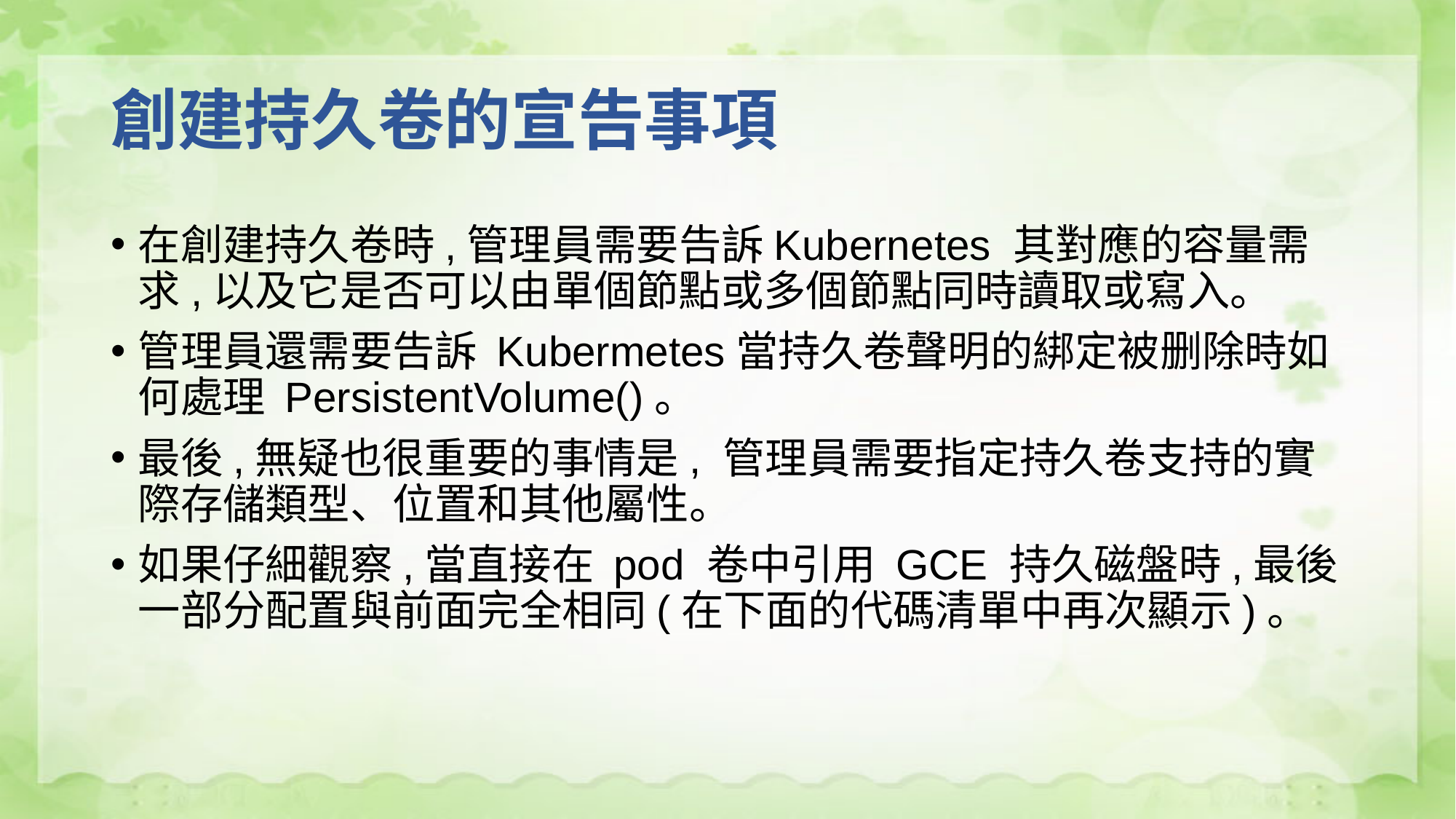

# 創建持久卷的宣告事項
在創建持久卷時,管理員需要告訴Kubernetes 其對應的容量需求,以及它是否可以由單個節點或多個節點同時讀取或寫入。
管理員還需要告訴 Kubermetes當持久卷聲明的綁定被删除時如何處理 PersistentVolume()。
最後,無疑也很重要的事情是, 管理員需要指定持久卷支持的實際存儲類型、位置和其他屬性。
如果仔細觀察,當直接在 pod 卷中引用 GCE 持久磁盤時,最後一部分配置與前面完全相同(在下面的代碼清單中再次顯示)。